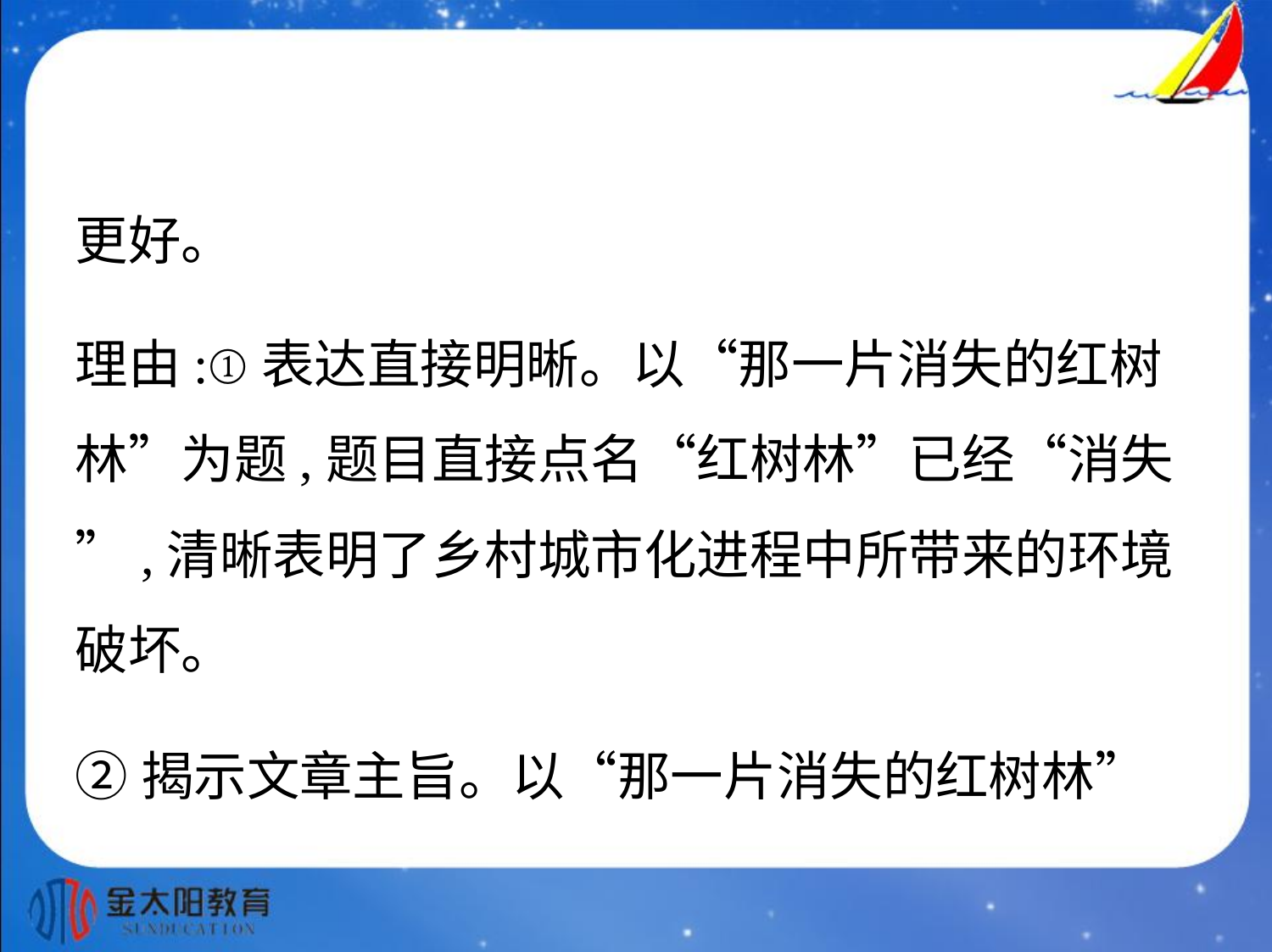

更好。
理由:①表达直接明晰。以“那一片消失的红树
林”为题,题目直接点名“红树林”已经“消失
”,清晰表明了乡村城市化进程中所带来的环境
破坏。
②揭示文章主旨。以“那一片消失的红树林”